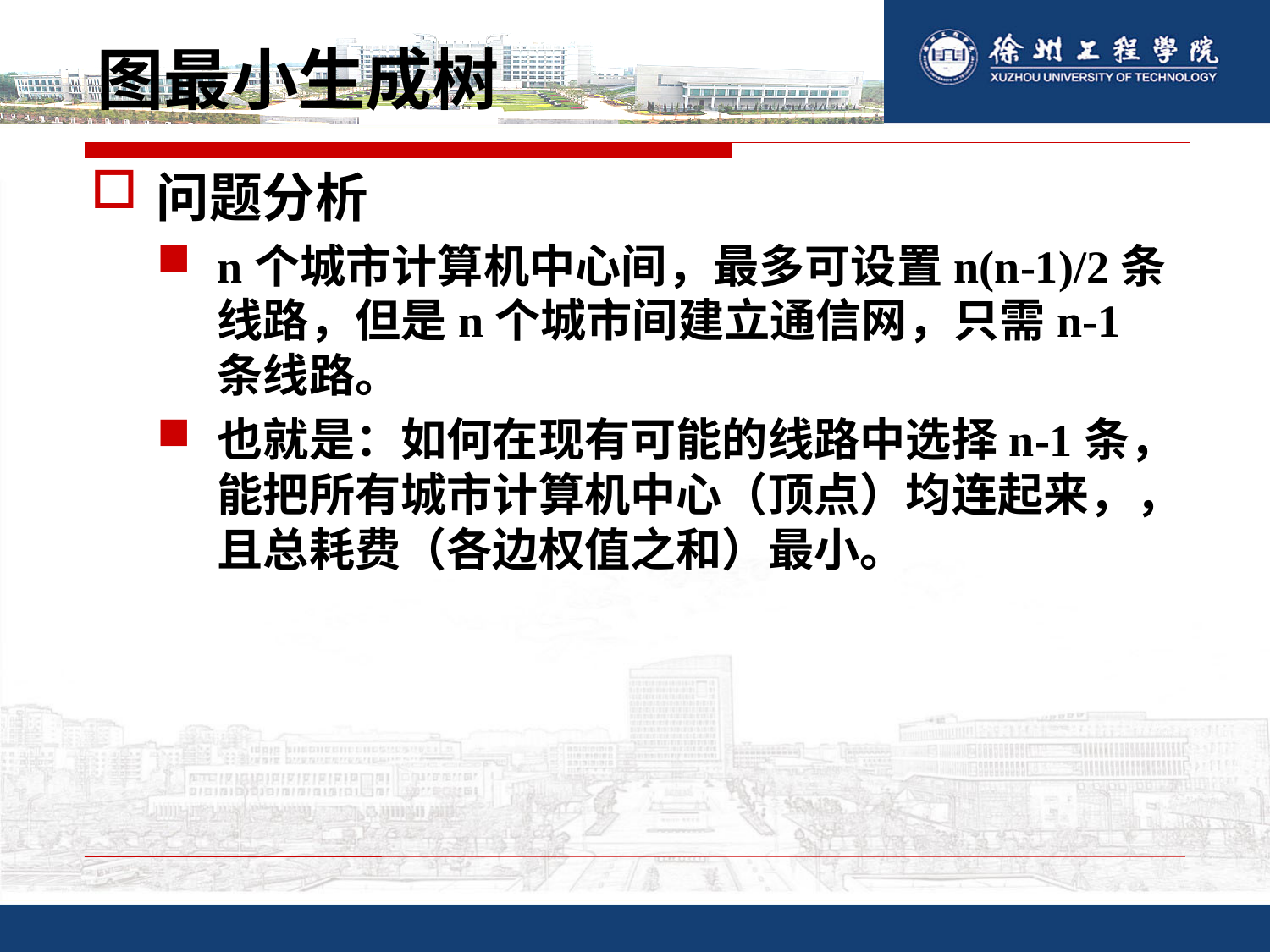

# 图最小生成树
问题分析
n个城市计算机中心间，最多可设置n(n-1)/2条线路，但是n个城市间建立通信网，只需n-1条线路。
也就是：如何在现有可能的线路中选择n-1条，能把所有城市计算机中心（顶点）均连起来，，且总耗费（各边权值之和）最小。